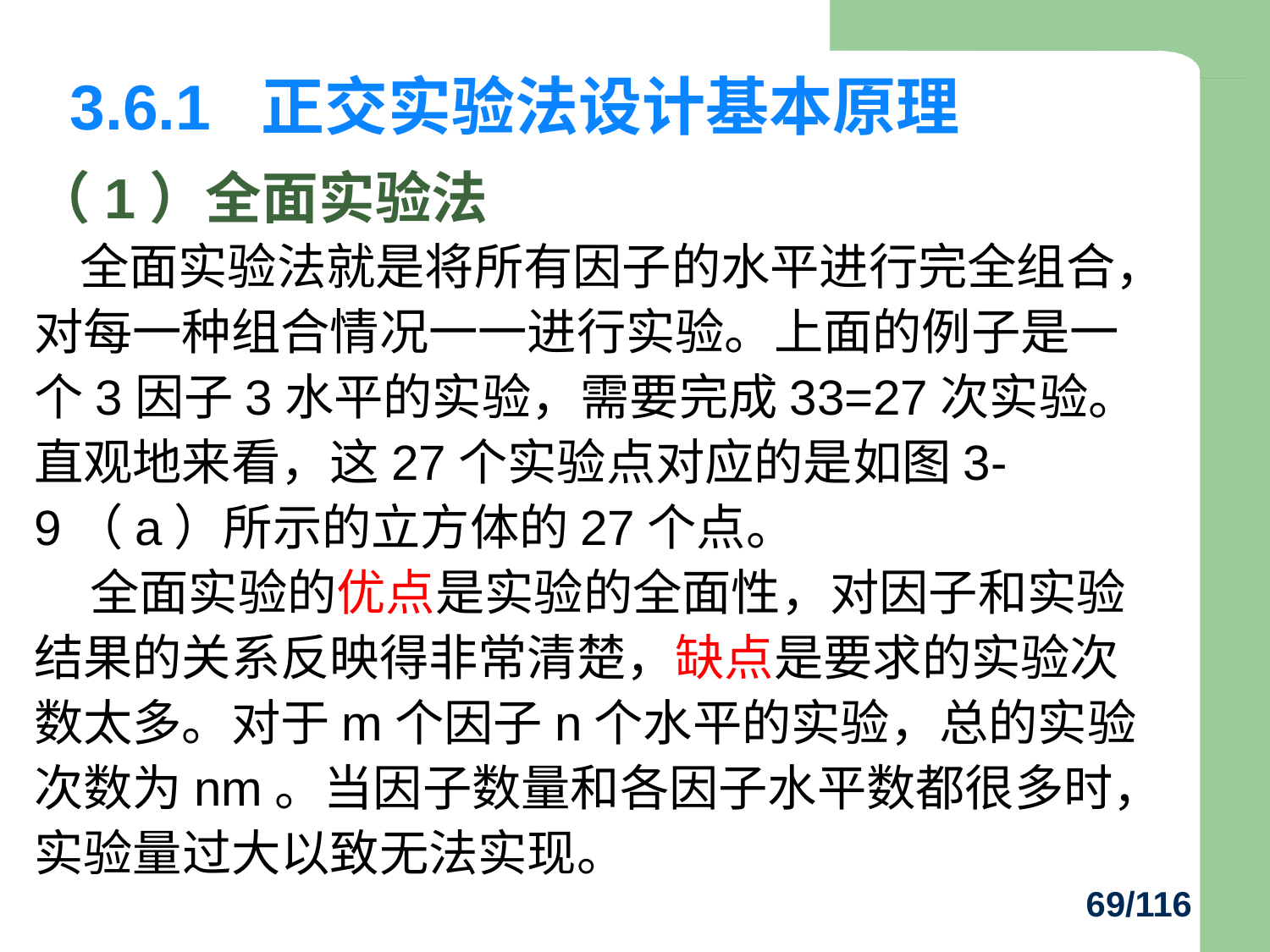

# 3.6.1  正交实验法设计基本原理
（1）全面实验法
   全面实验法就是将所有因子的水平进行完全组合，对每一种组合情况一一进行实验。上面的例子是一个3因子3水平的实验，需要完成33=27次实验。直观地来看，这27个实验点对应的是如图3-9（a）所示的立方体的27个点。
    全面实验的优点是实验的全面性，对因子和实验结果的关系反映得非常清楚，缺点是要求的实验次数太多。对于m个因子n个水平的实验，总的实验次数为nm。当因子数量和各因子水平数都很多时，实验量过大以致无法实现。
69/116